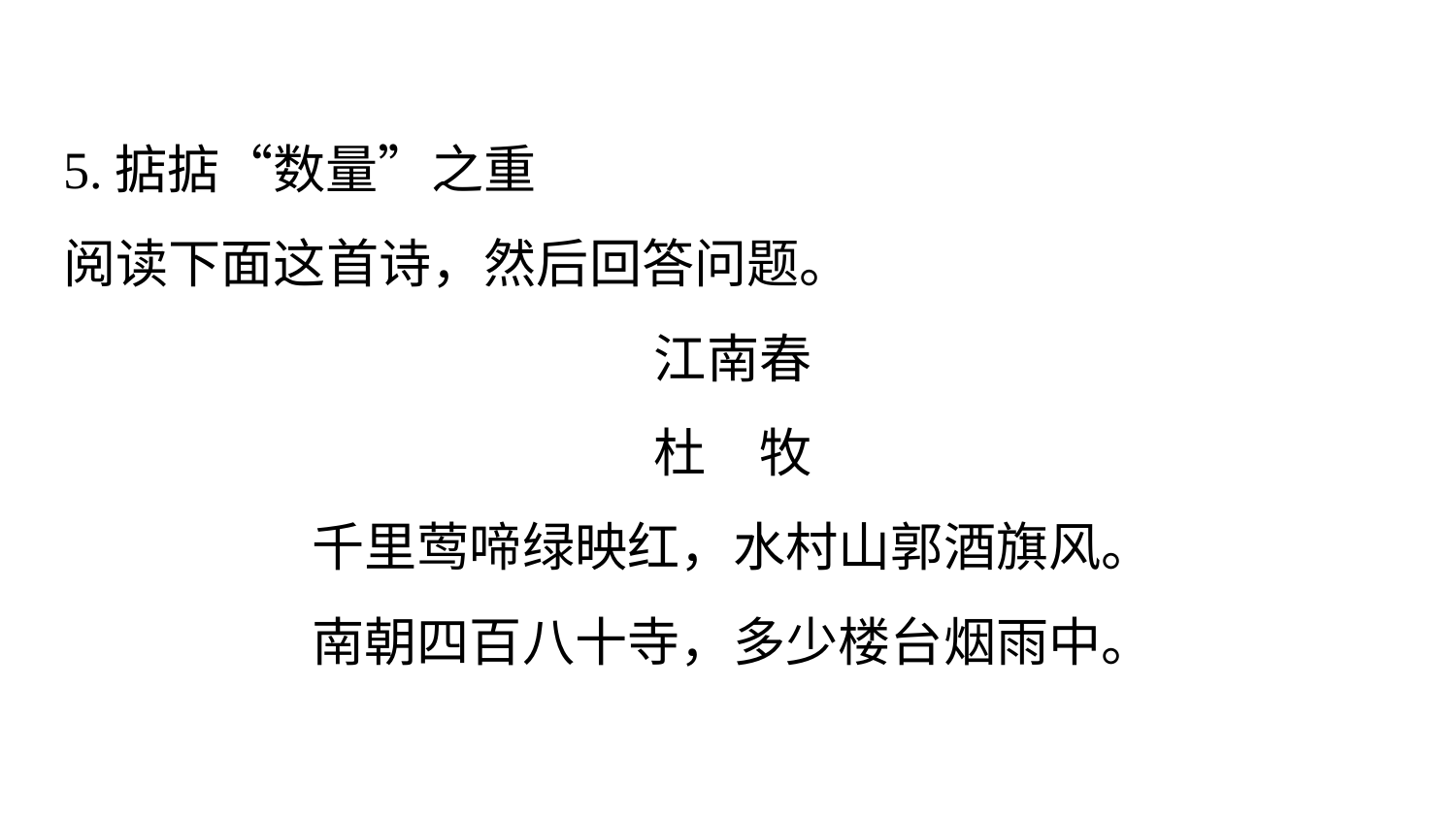

5.掂掂“数量”之重
阅读下面这首诗，然后回答问题。
江南春
杜　牧
千里莺啼绿映红，水村山郭酒旗风。
南朝四百八十寺，多少楼台烟雨中。